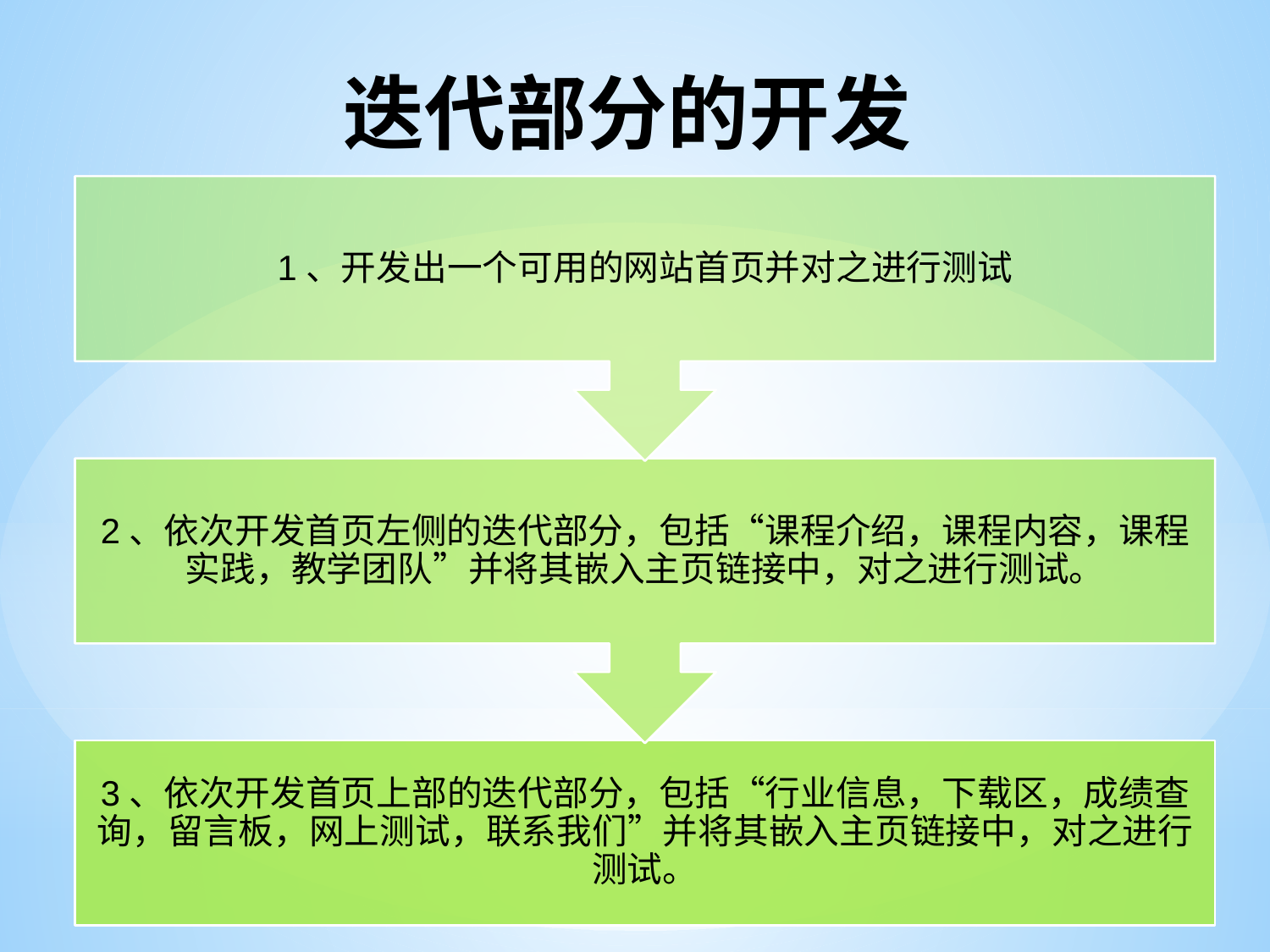

# 迭代部分的开发
3、依次开发首页上部的迭代部分，包括“行业信息，下载区，成绩查询，留言板，网上测试，联系我们”并将其嵌入主页链接中，对之进行测试。
2、依次开发首页左侧的迭代部分，包括“课程介绍，课程内容，课程实践，教学团队”并将其嵌入主页链接中，对之进行测试。
1、开发出一个可用的网站首页并对之进行测试